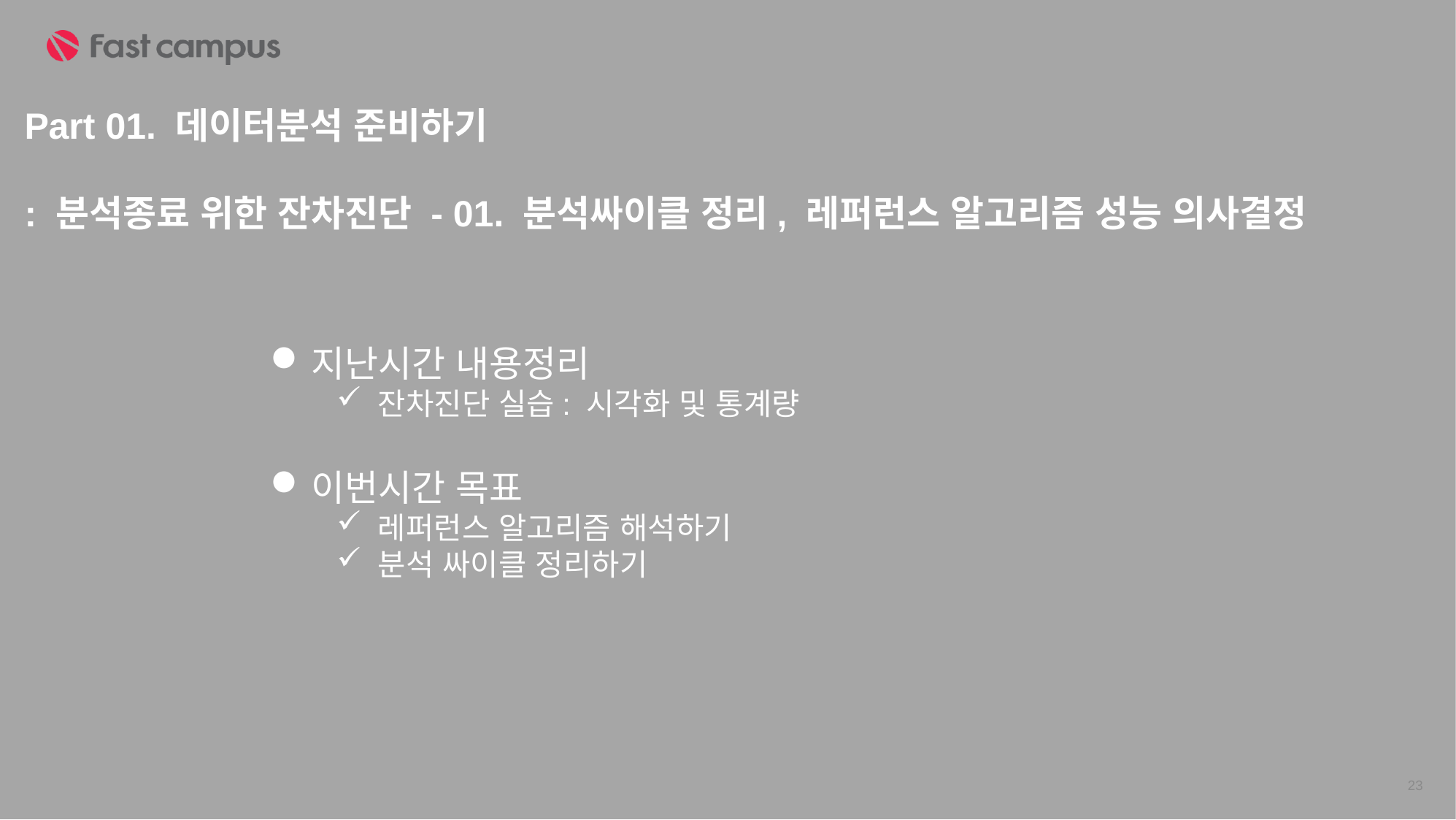

Part 01. 데이터분석 준비하기

: 분석종료 위한 잔차진단 - 01. 분석싸이클 정리, 레퍼런스 알고리즘 성능 의사결정
지난시간 내용정리
잔차진단 실습: 시각화 및 통계량

이번시간 목표
레퍼런스 알고리즘 해석하기
분석 싸이클 정리하기
23